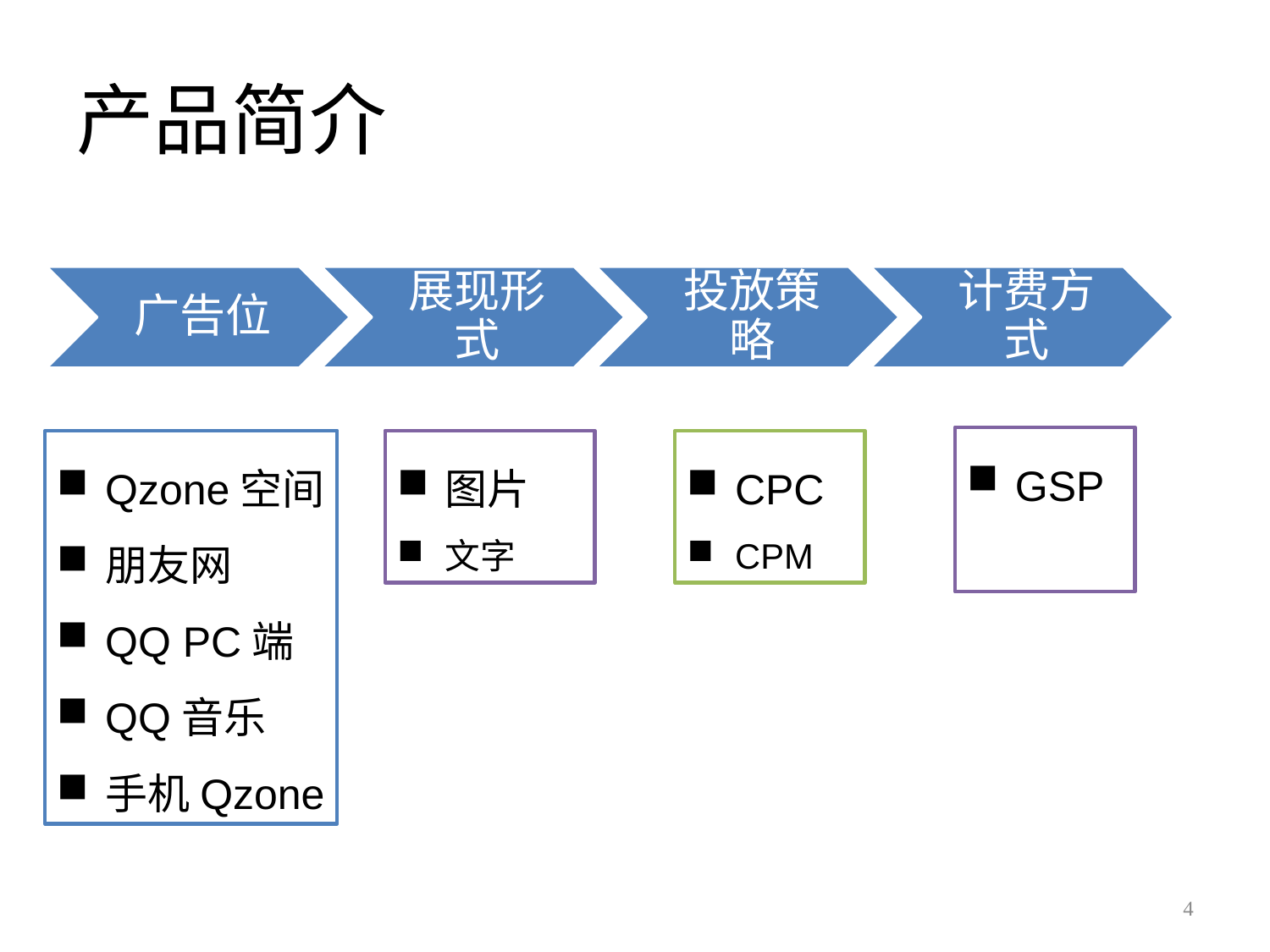

# 产品简介
广告位
展现形式
投放策略
计费方式
GSP

Qzone空间
朋友网
QQ PC端
QQ音乐
手机Qzone
图片
文字
CPC
CPM
4